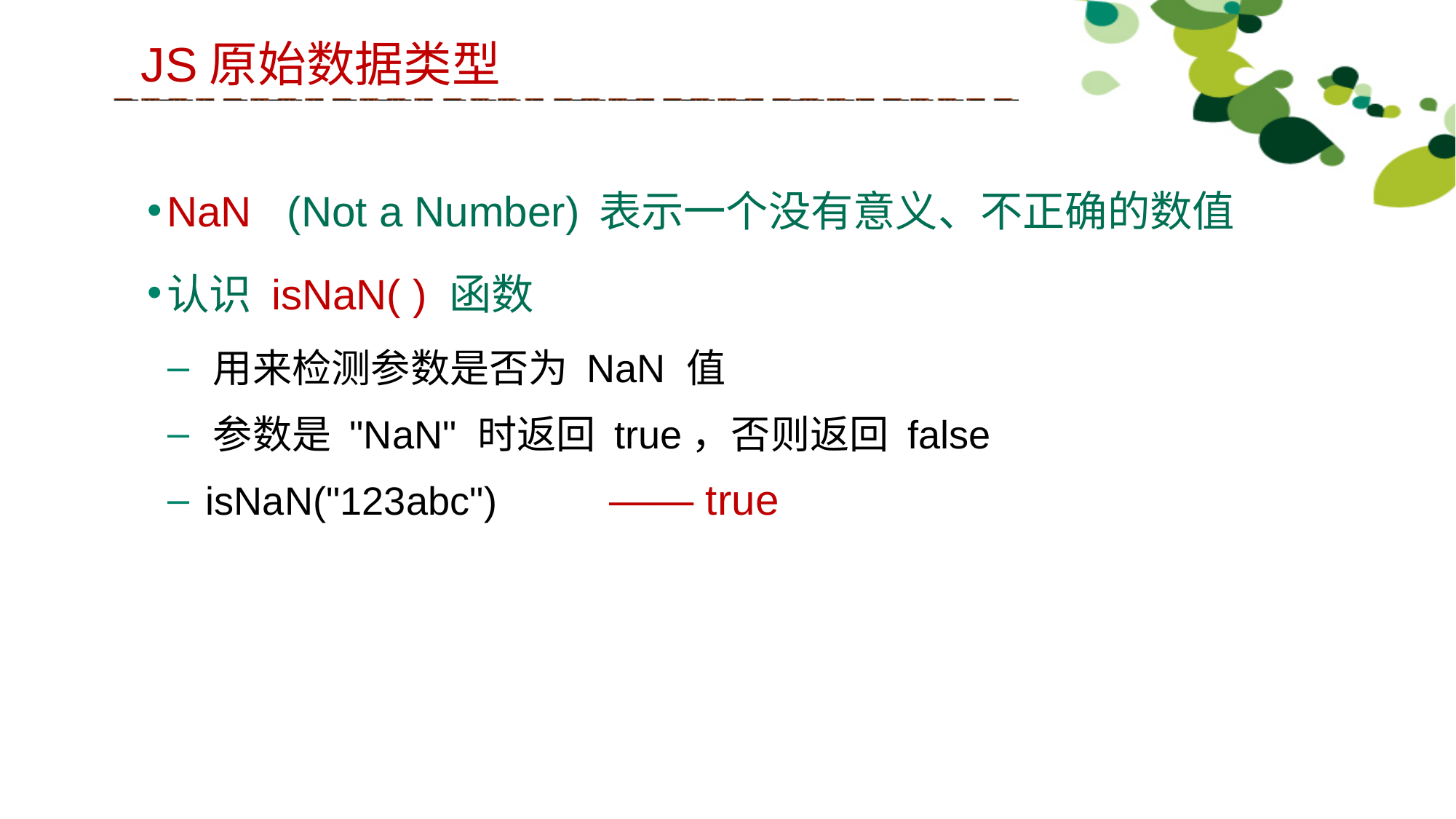

JS原始数据类型
NaN   (Not a Number) 表示一个没有意义、不正确的数值
认识 isNaN( ) 函数
 用来检测参数是否为 NaN 值
 参数是 "NaN" 时返回 true，否则返回 false
 isNaN("123abc")

—— true